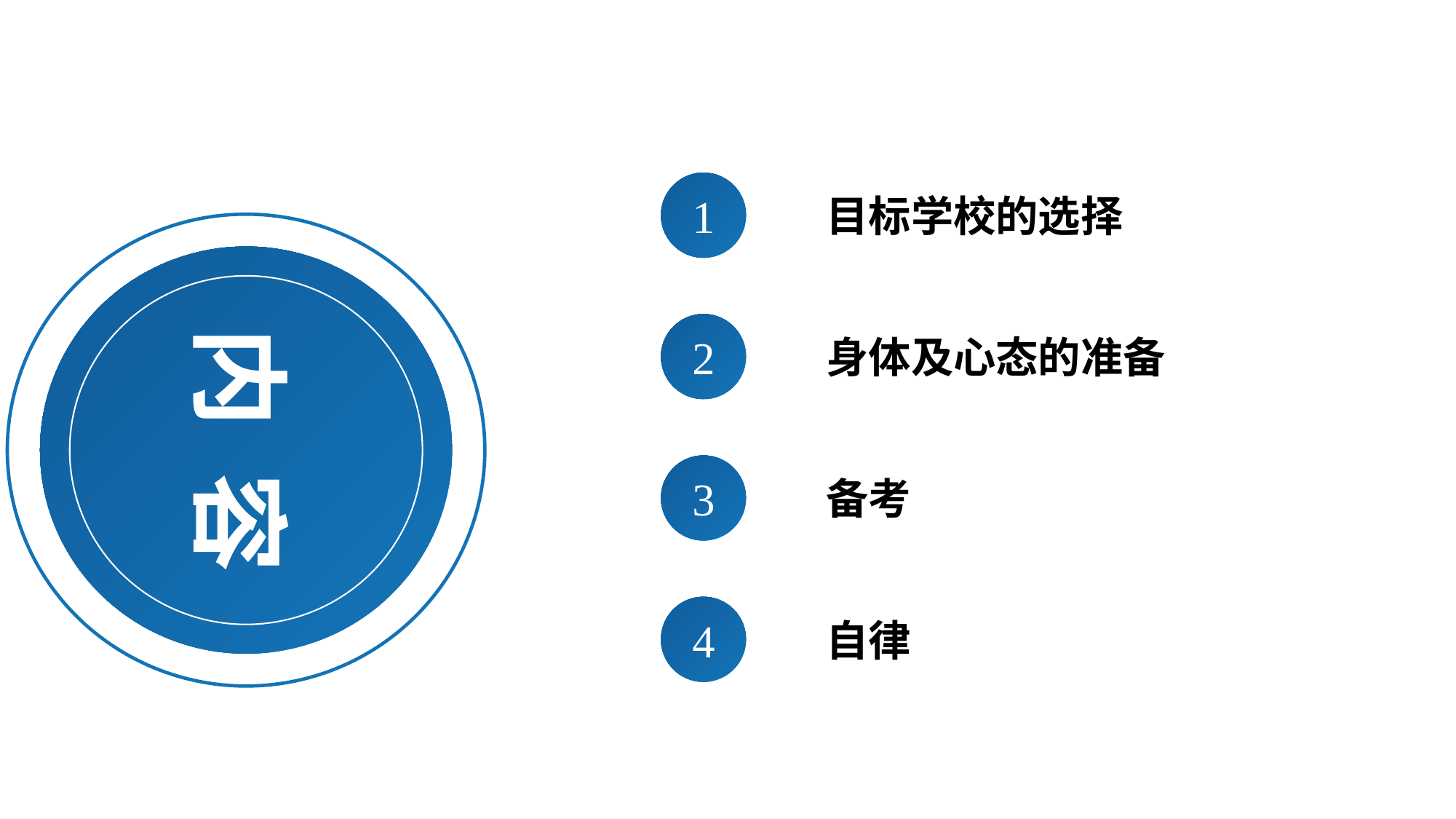

1
2
3
4
目标学校的选择

内  容
身体及心态的准备
备考
自律